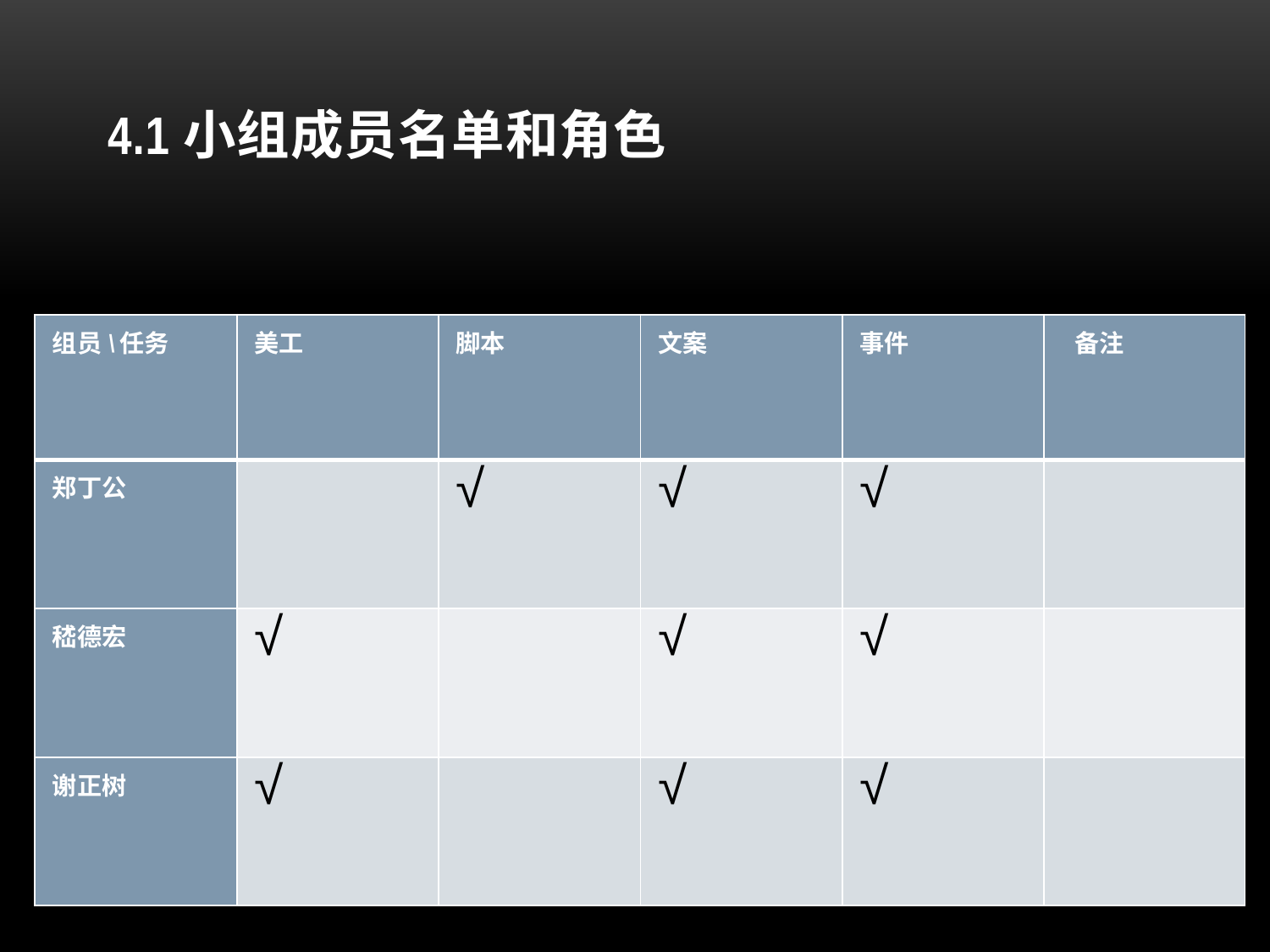

# 4.1小组成员名单和角色
| 组员\任务 | 美工 | 脚本 | 文案 | 事件 | 备注 |
| --- | --- | --- | --- | --- | --- |
| 郑丁公 |  | √ | √ | √ |  |
| 嵇德宏 | √ |  | √ | √ |  |
| 谢正树 | √ |  | √ | √ |  |